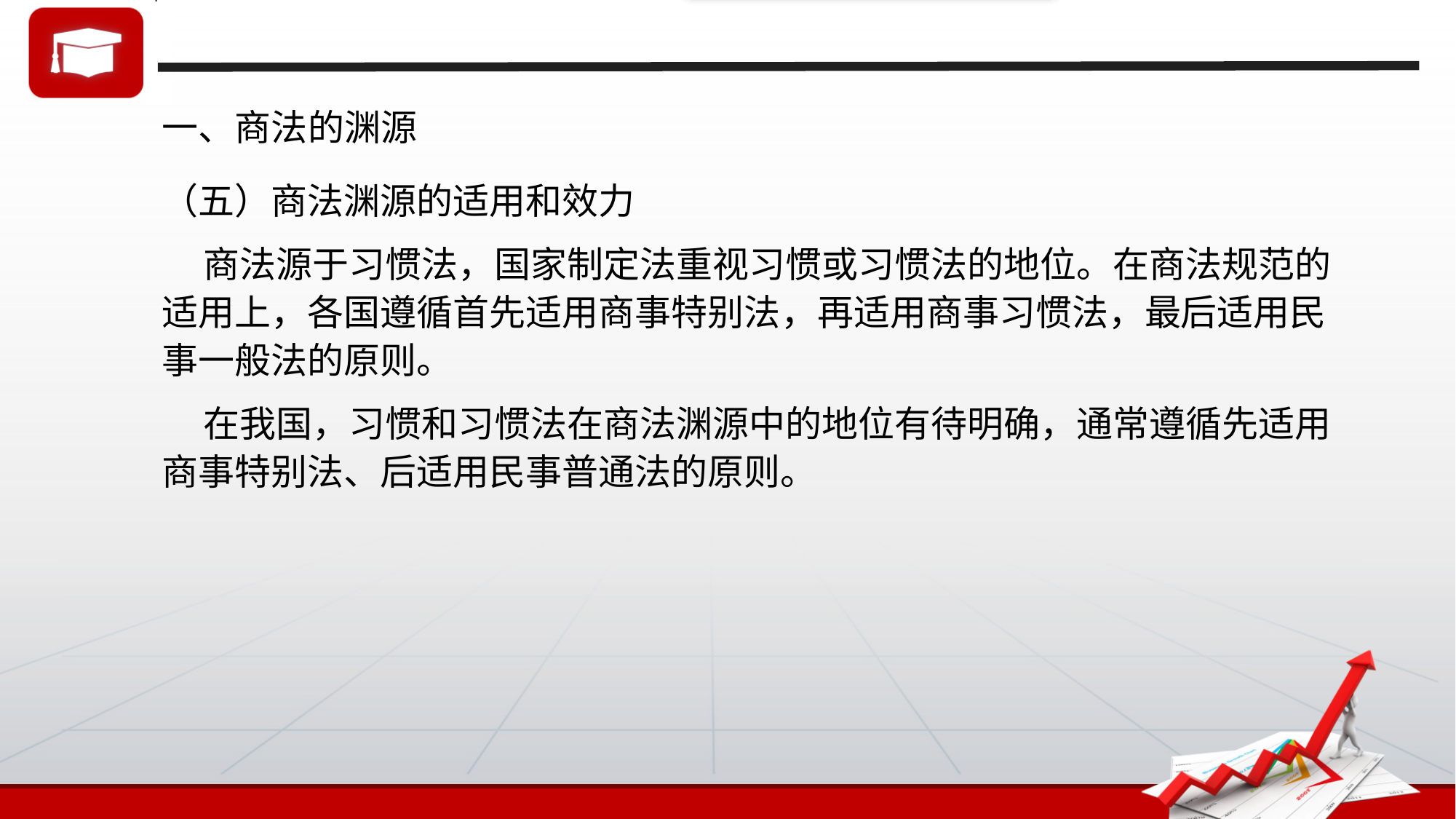

一、商法的渊源
（五）商法渊源的适用和效力
    商法源于习惯法，国家制定法重视习惯或习惯法的地位。在商法规范的适用上，各国遵循首先适用商事特别法，再适用商事习惯法，最后适用民事一般法的原则。
    在我国，习惯和习惯法在商法渊源中的地位有待明确，通常遵循先适用商事特别法、后适用民事普通法的原则。